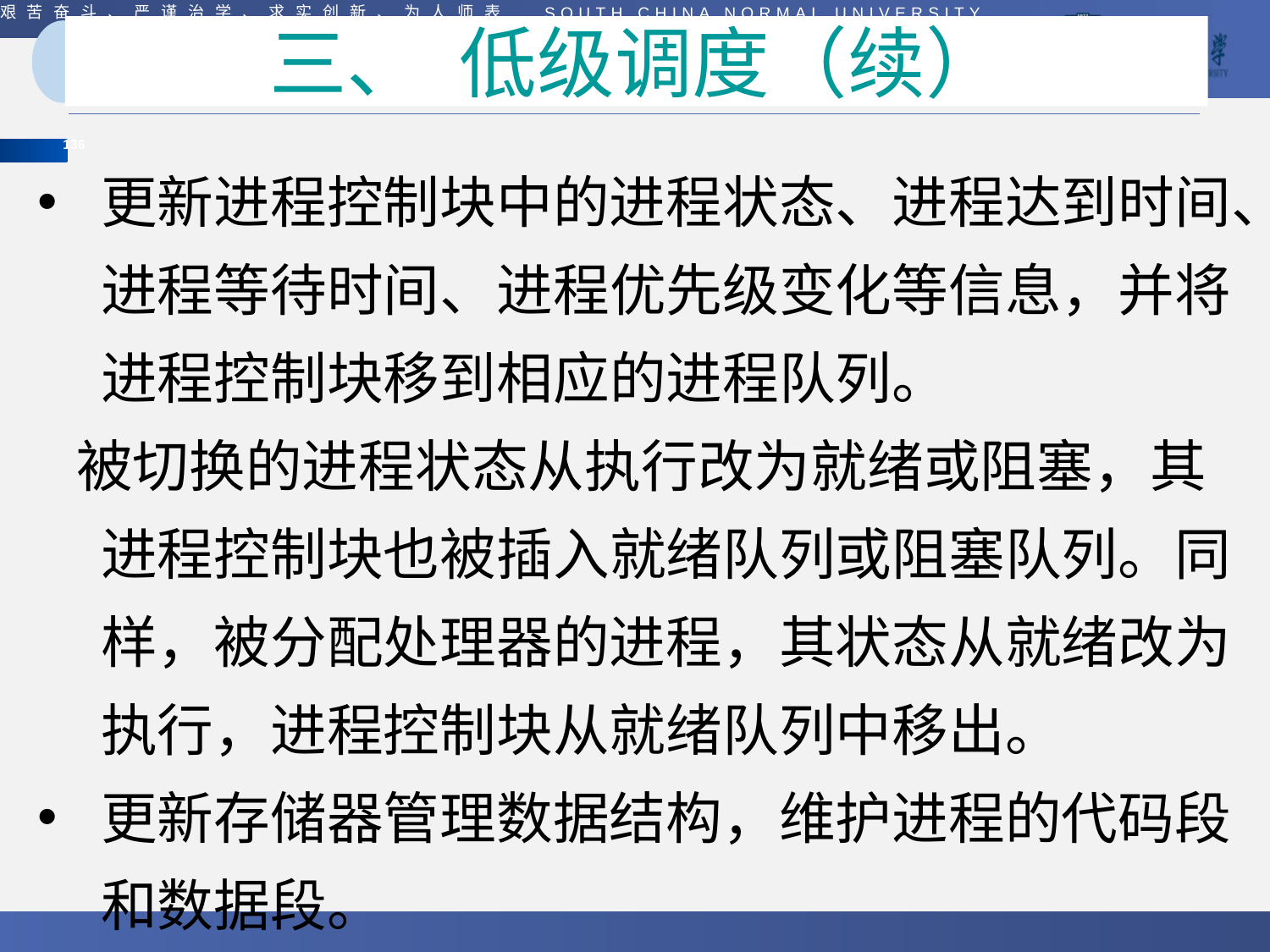

三、  低级调度（续）
更新进程控制块中的进程状态、进程达到时间、进程等待时间、进程优先级变化等信息，并将进程控制块移到相应的进程队列。
  被切换的进程状态从执行改为就绪或阻塞，其进程控制块也被插入就绪队列或阻塞队列。同样，被分配处理器的进程，其状态从就绪改为执行，进程控制块从就绪队列中移出。
更新存储器管理数据结构，维护进程的代码段和数据段。

136